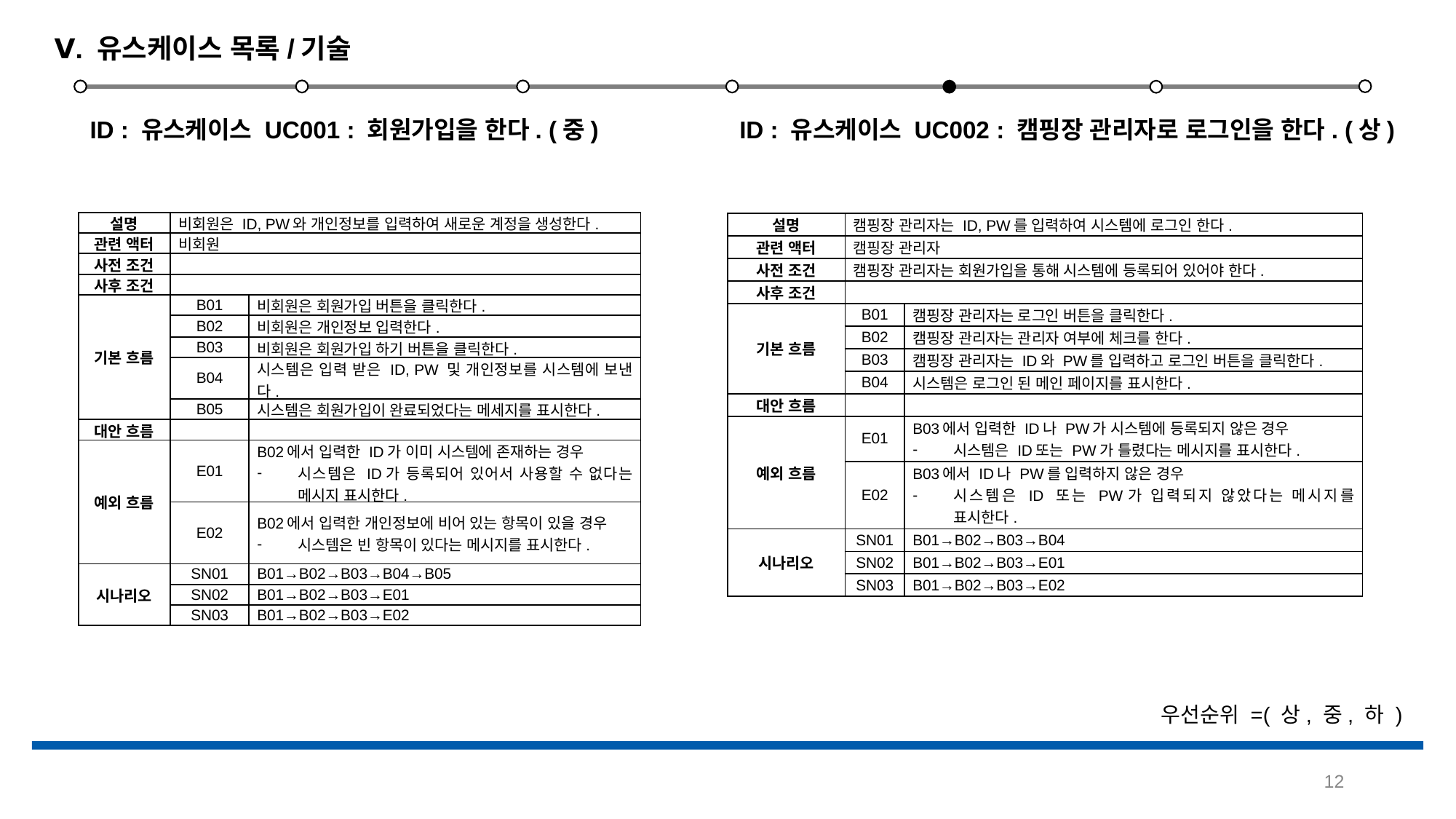

Ⅴ. 유스케이스 목록/기술

ID : 유스케이스 UC001 : 회원가입을 한다. (중)
ID : 유스케이스 UC002 : 캠핑장 관리자로 로그인을 한다. (상)
| 설명 | 비회원은 ID, PW와 개인정보를 입력하여 새로운 계정을 생성한다. |  |
| --- | --- | --- |
| 관련 액터 | 비회원 |  |
| 사전 조건 |  |  |
| 사후 조건 |  |  |
| 기본 흐름 | B01 | 비회원은 회원가입 버튼을 클릭한다. |
|  | B02 | 비회원은 개인정보 입력한다. |
|  | B03 | 비회원은 회원가입 하기 버튼을 클릭한다. |
|  | B04 | 시스템은 입력 받은 ID, PW 및 개인정보를 시스템에 보낸다. |
|  | B05 | 시스템은 회원가입이 완료되었다는 메세지를 표시한다. |
| 대안 흐름 |  |  |
| 예외 흐름 | E01 | B02에서 입력한 ID가 이미 시스템에 존재하는 경우 시스템은 ID가 등록되어 있어서 사용할 수 없다는 메시지 표시한다. |
|  | E02 | B02에서 입력한 개인정보에 비어 있는 항목이 있을 경우 시스템은 빈 항목이 있다는 메시지를 표시한다. |
| 시나리오 | SN01 | B01→B02→B03→B04→B05 |
|  | SN02 | B01→B02→B03→E01 |
|  | SN03 | B01→B02→B03→E02 |
| 설명 | 캠핑장 관리자는 ID, PW를 입력하여 시스템에 로그인 한다. |  |
| --- | --- | --- |
| 관련 액터 | 캠핑장 관리자 |  |
| 사전 조건 | 캠핑장 관리자는 회원가입을 통해 시스템에 등록되어 있어야 한다. |  |
| 사후 조건 |  |  |
| 기본 흐름 | B01 | 캠핑장 관리자는 로그인 버튼을 클릭한다. |
|  | B02 | 캠핑장 관리자는 관리자 여부에 체크를 한다. |
|  | B03 | 캠핑장 관리자는 ID와 PW를 입력하고 로그인 버튼을 클릭한다. |
|  | B04 | 시스템은 로그인 된 메인 페이지를 표시한다. |
| 대안 흐름 |  |  |
| 예외 흐름 | E01 | B03에서 입력한 ID나 PW가 시스템에 등록되지 않은 경우 시스템은 ID또는 PW가 틀렸다는 메시지를 표시한다. |
|  | E02 | B03에서 ID나 PW를 입력하지 않은 경우 시스템은 ID 또는 PW가 입력되지 않았다는 메시지를 표시한다. |
| 시나리오 | SN01 | B01→B02→B03→B04 |
|  | SN02 | B01→B02→B03→E01 |
|  | SN03 | B01→B02→B03→E02 |
우선순위 =( 상, 중, 하 )

12